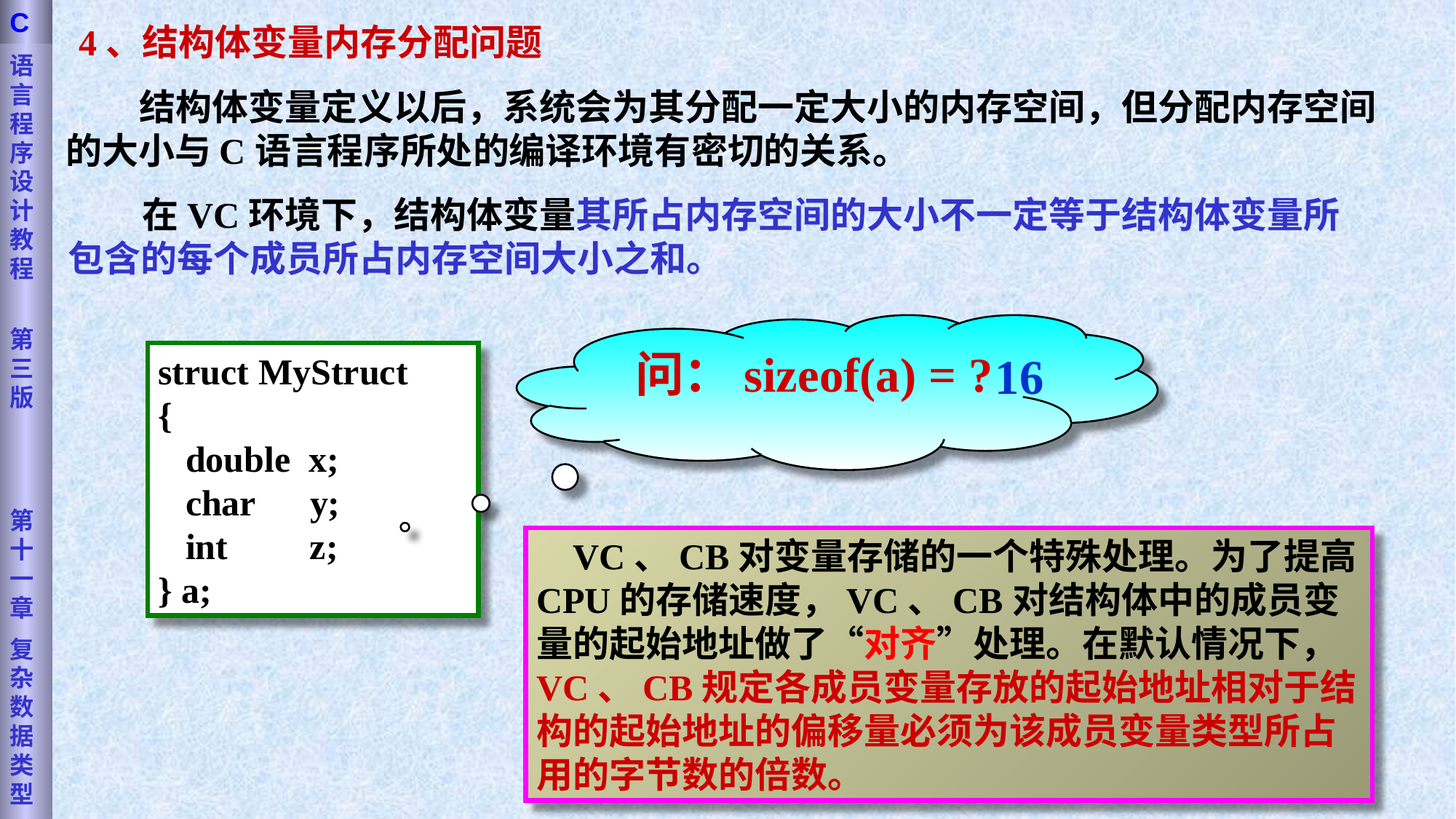

语言程序设计教程
第三版

第十一章
复杂数据类型
C
4、结构体变量内存分配问题
        结构体变量定义以后，系统会为其分配一定大小的内存空间，但分配内存空间的大小与C语言程序所处的编译环境有密切的关系。
        在VC环境下，结构体变量其所占内存空间的大小不一定等于结构体变量所包含的每个成员所占内存空间大小之和。
问：sizeof(a) = ?
16
struct MyStruct
{
   double  x;
   char      y;
   int         z;
} a;
    VC、CB对变量存储的一个特殊处理。为了提高CPU的存储速度，VC、CB对结构体中的成员变量的起始地址做了“对齐”处理。在默认情况下，VC、CB规定各成员变量存放的起始地址相对于结构的起始地址的偏移量必须为该成员变量类型所占用的字节数的倍数。